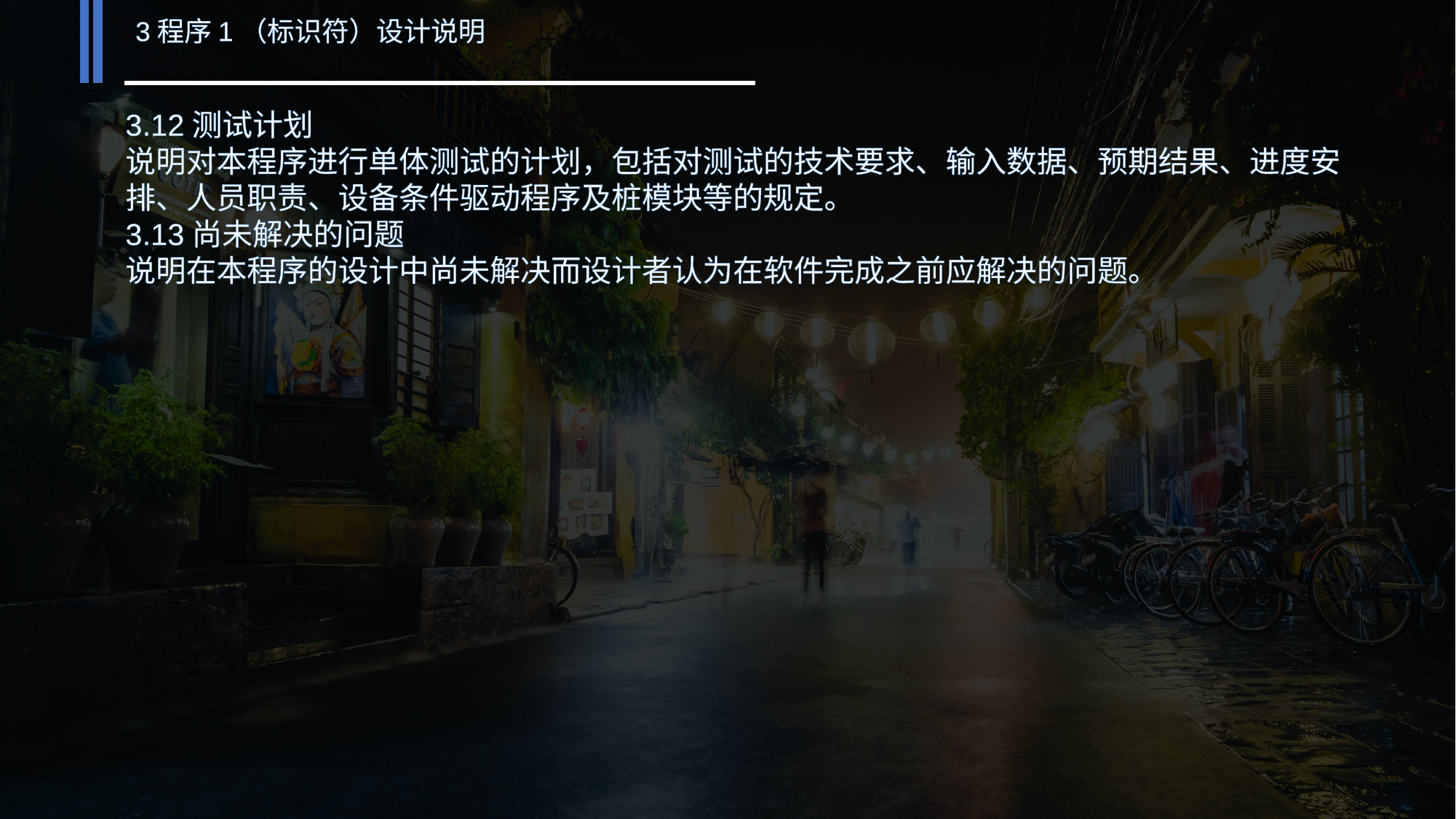

3程序1（标识符）设计说明
3.12测试计划
说明对本程序进行单体测试的计划，包括对测试的技术要求、输入数据、预期结果、进度安排、人员职责、设备条件驱动程序及桩模块等的规定。
3.13尚未解决的问题
说明在本程序的设计中尚未解决而设计者认为在软件完成之前应解决的问题。